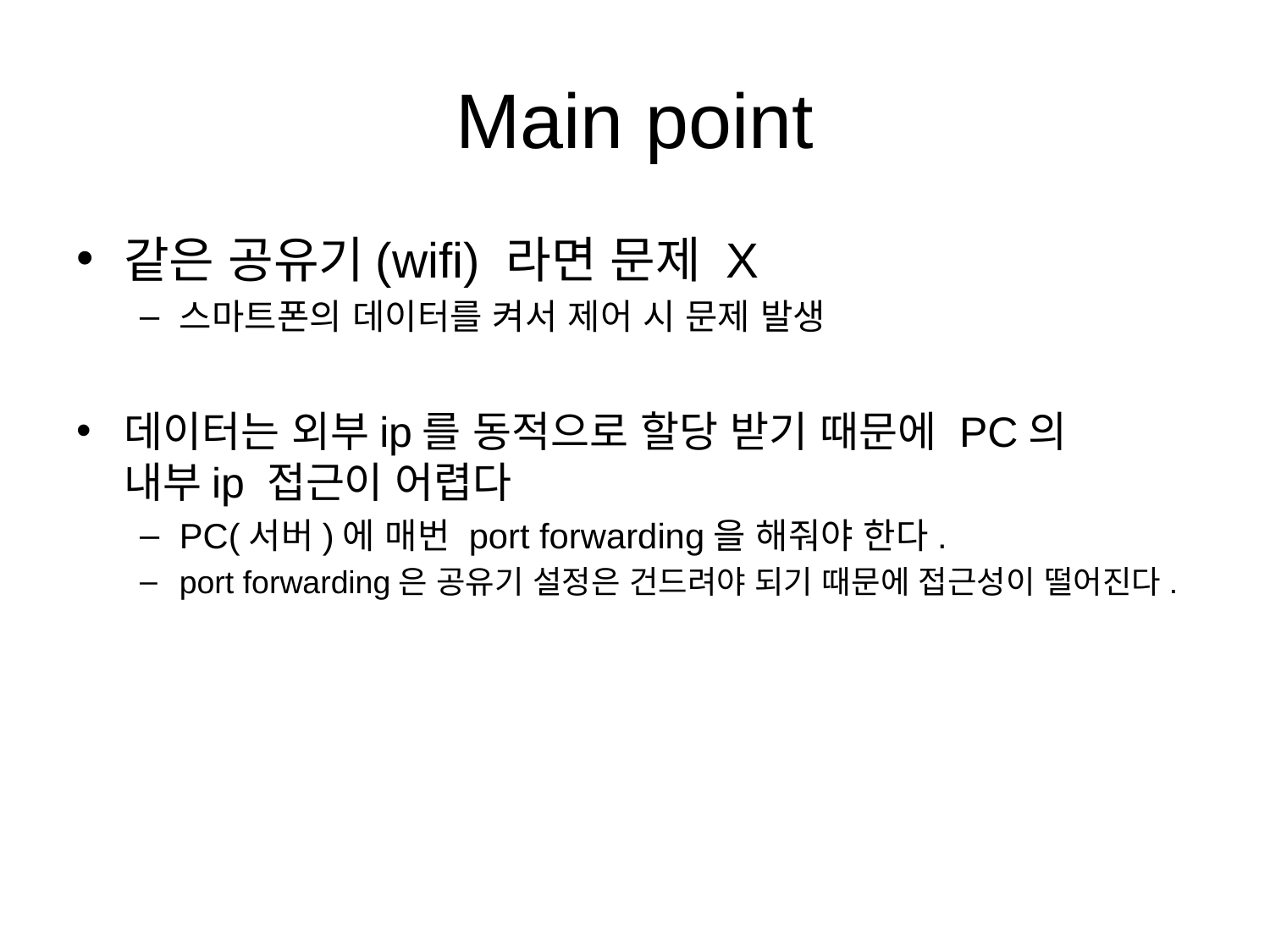

# Main point
같은 공유기(wifi) 라면 문제 X
스마트폰의 데이터를 켜서 제어 시 문제 발생

데이터는 외부ip를 동적으로 할당 받기 때문에 PC의
내부ip 접근이 어렵다
PC(서버)에 매번 port forwarding을 해줘야 한다.
port forwarding은 공유기 설정은 건드려야 되기 때문에 접근성이 떨어진다.